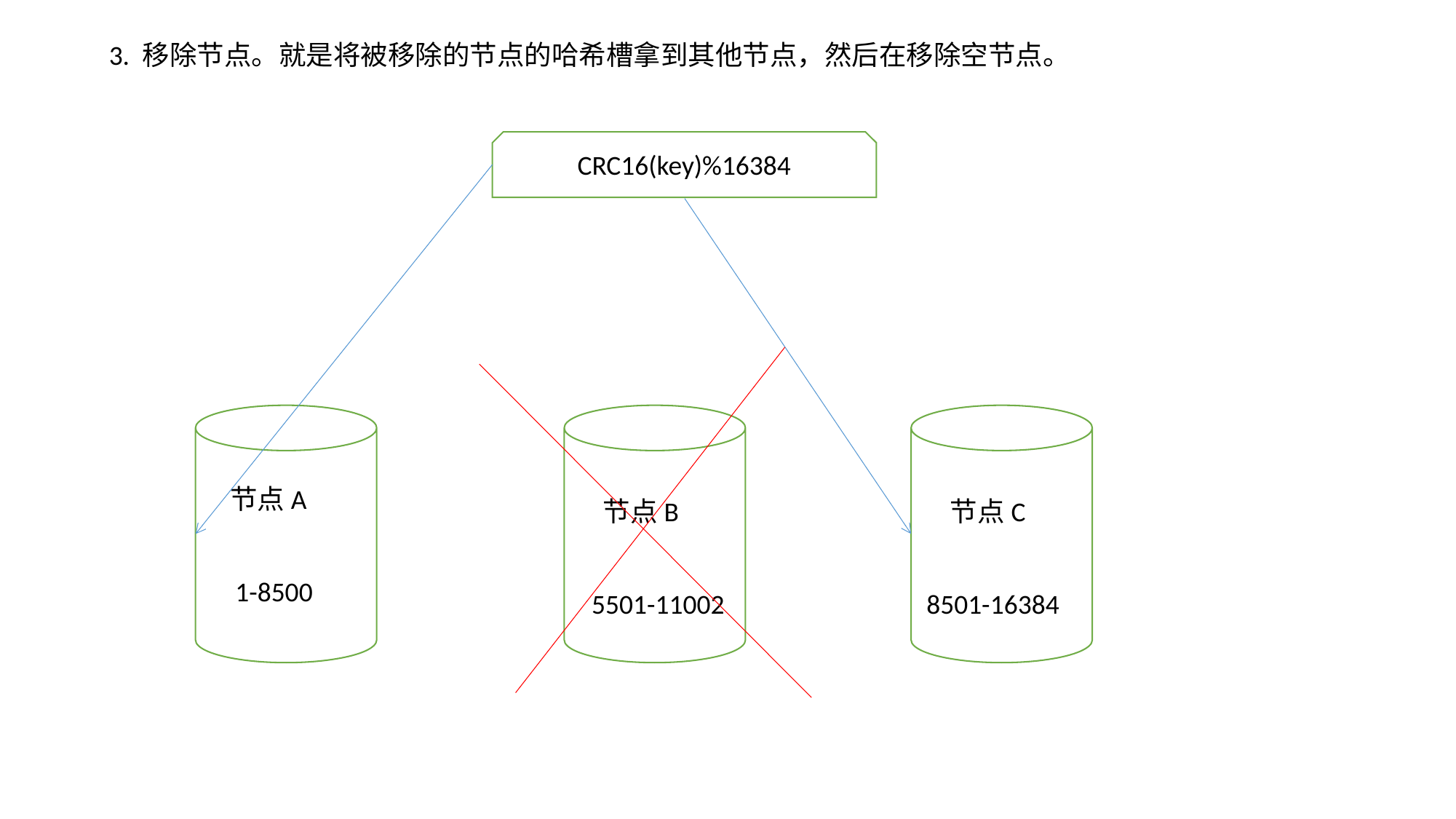

3. 移除节点。就是将被移除的节点的哈希槽拿到其他节点，然后在移除空节点。

CRC16(key)%16384

节点A
1-8500

节点B
5501-11002

节点C
8501-16384